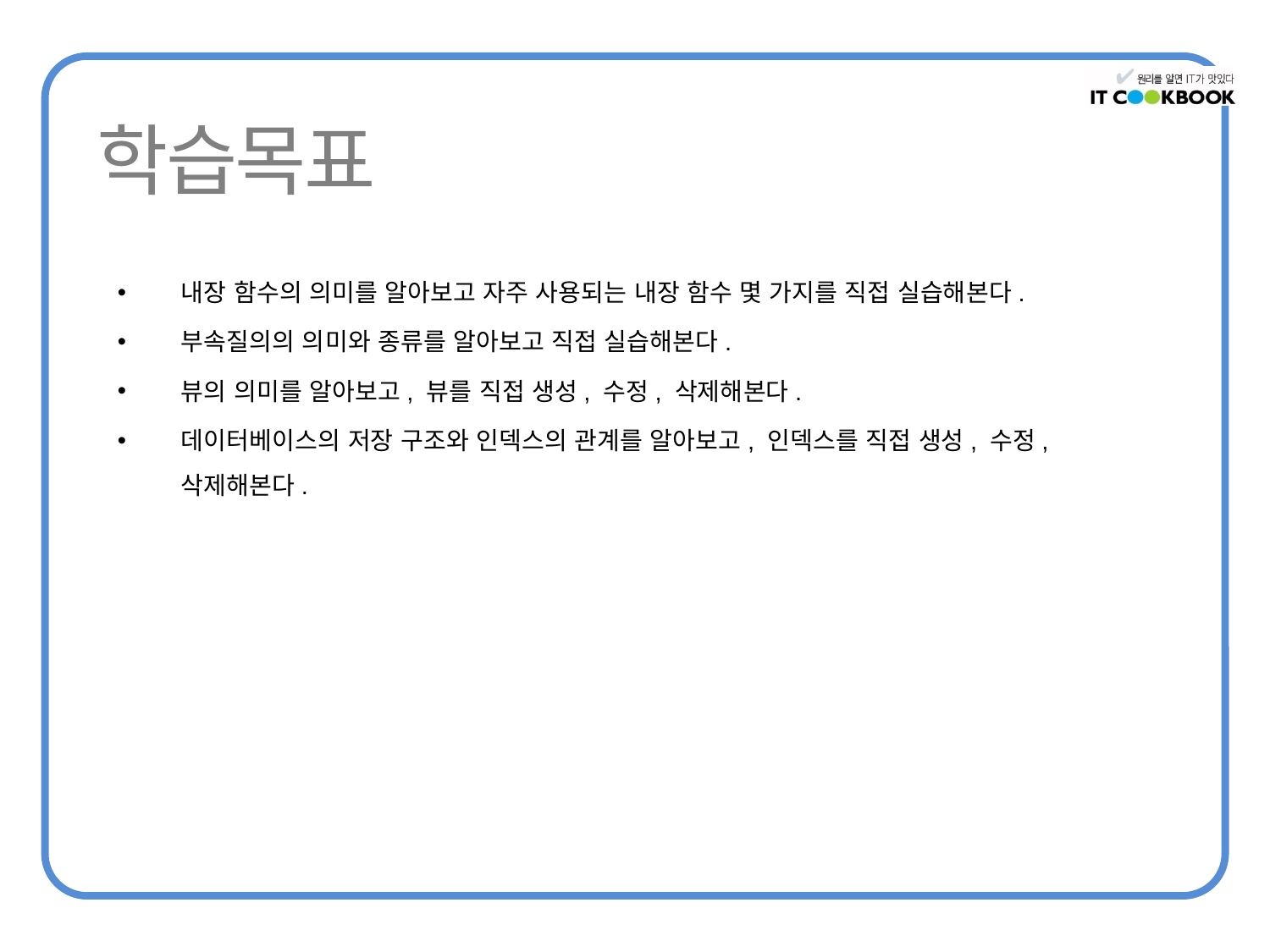

내장 함수의 의미를 알아보고 자주 사용되는 내장 함수 몇 가지를 직접 실습해본다.
부속질의의 의미와 종류를 알아보고 직접 실습해본다.
뷰의 의미를 알아보고, 뷰를 직접 생성, 수정, 삭제해본다.
데이터베이스의 저장 구조와 인덱스의 관계를 알아보고, 인덱스를 직접 생성, 수정, 삭제해본다.